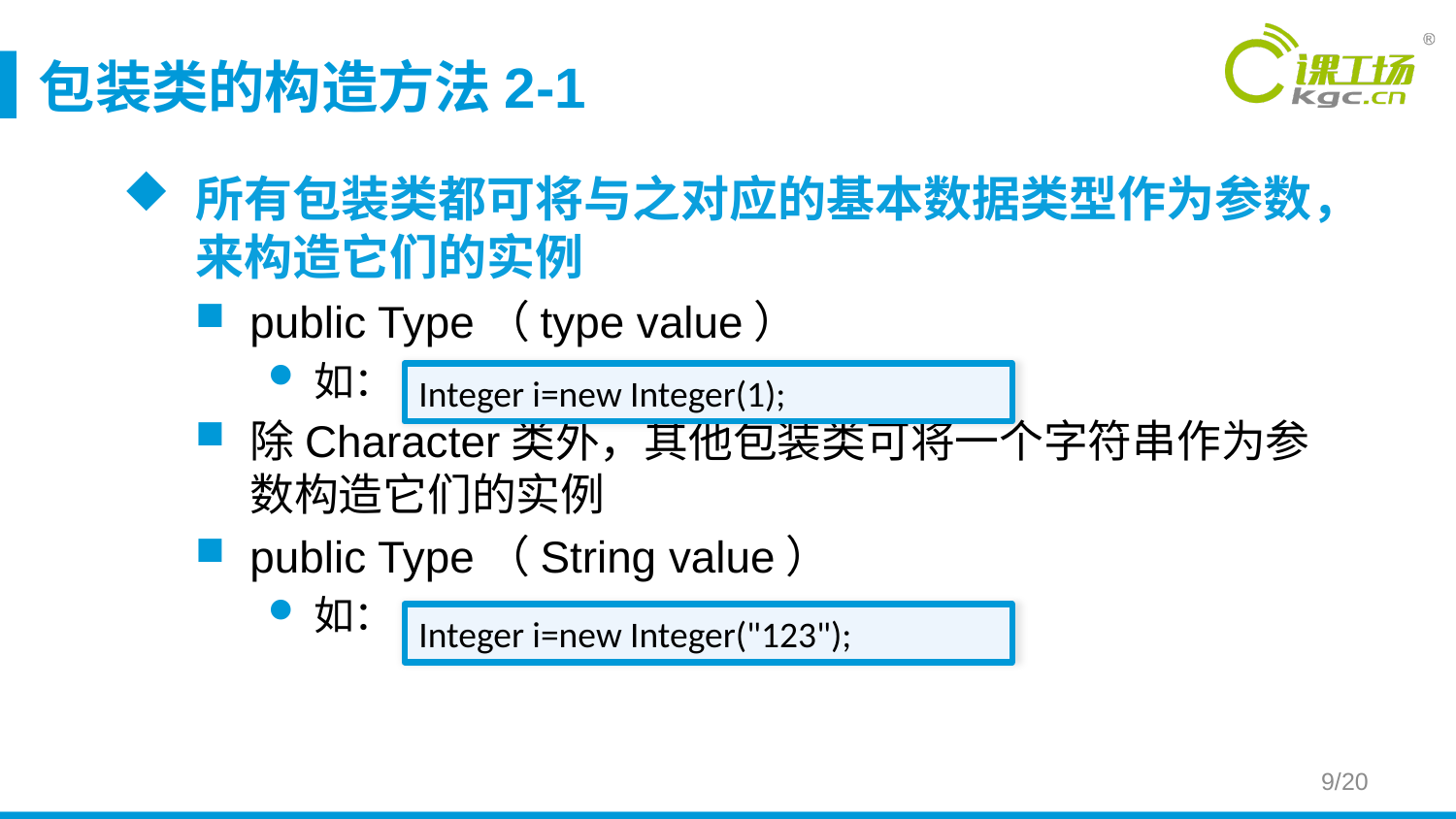

# 包装类的构造方法2-1
所有包装类都可将与之对应的基本数据类型作为参数，来构造它们的实例
public Type（type value）
如：
除Character类外，其他包装类可将一个字符串作为参数构造它们的实例
public Type（String value）
如：

Integer i=new Integer(1);
Integer i=new Integer("123");
9/20